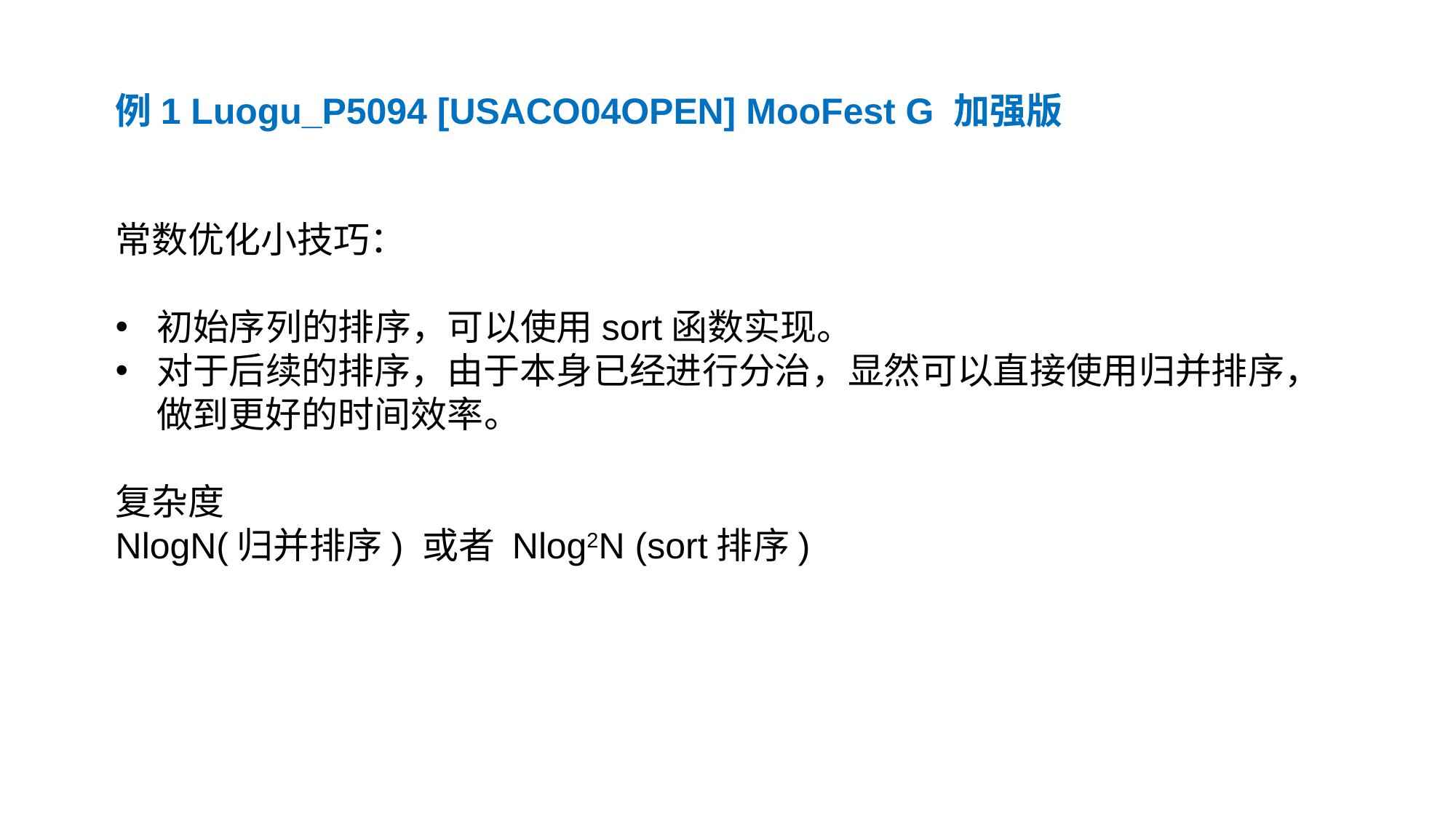

例1 Luogu_P5094 [USACO04OPEN] MooFest G 加强版
常数优化小技巧：

初始序列的排序，可以使用sort函数实现。
对于后续的排序，由于本身已经进行分治，显然可以直接使用归并排序，做到更好的时间效率。

复杂度
NlogN(归并排序) 或者 Nlog2N (sort排序)